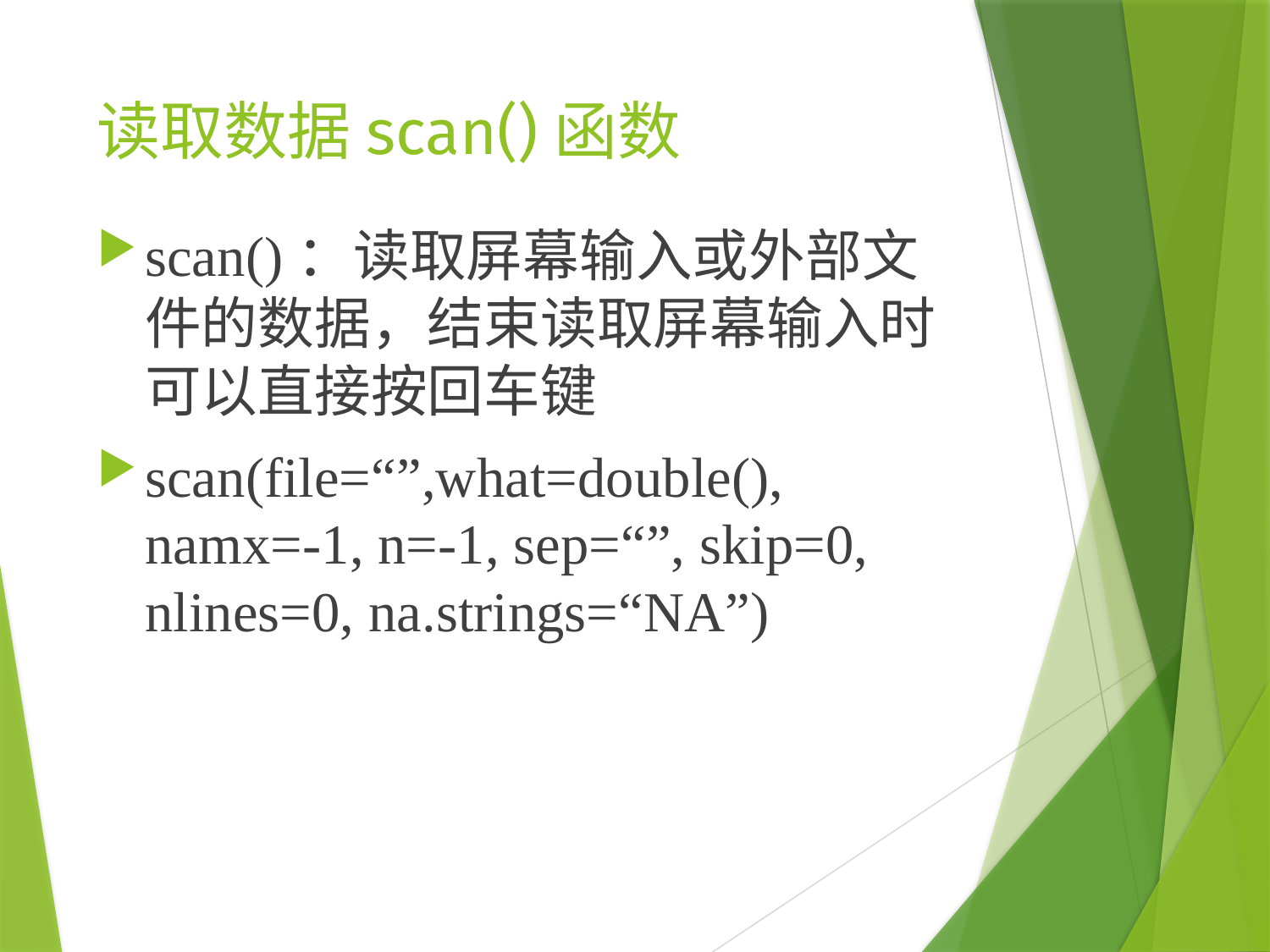

# 读取数据scan()函数
scan()：读取屏幕输入或外部文件的数据，结束读取屏幕输入时可以直接按回车键
scan(file=“”,what=double(), namx=-1, n=-1, sep=“”, skip=0, nlines=0, na.strings=“NA”)